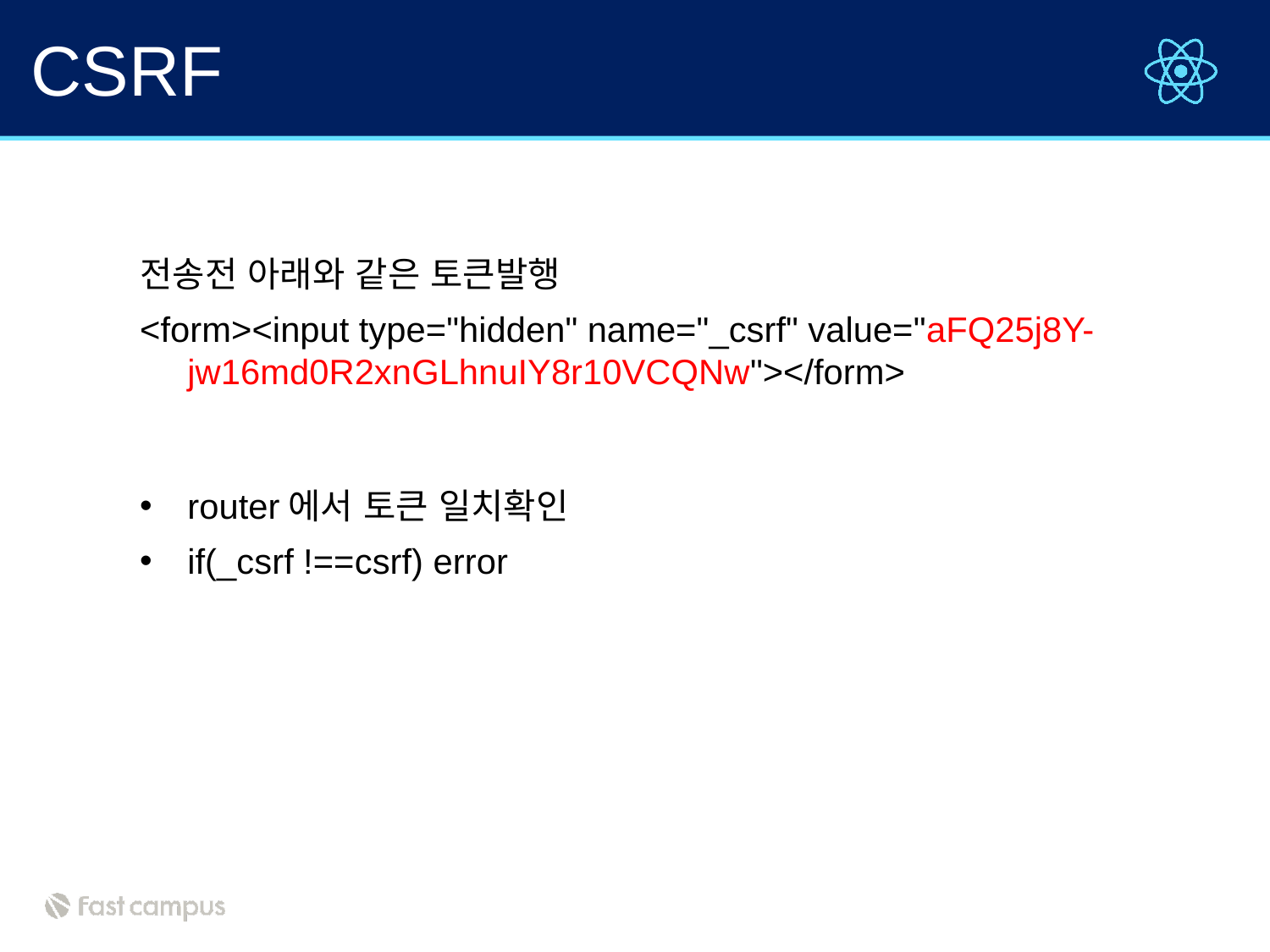

# CSRF
전송전 아래와 같은 토큰발행
<form><input type="hidden" name="_csrf" value="aFQ25j8Y-jw16md0R2xnGLhnuIY8r10VCQNw"></form>

router에서 토큰 일치확인
if(_csrf !==csrf) error